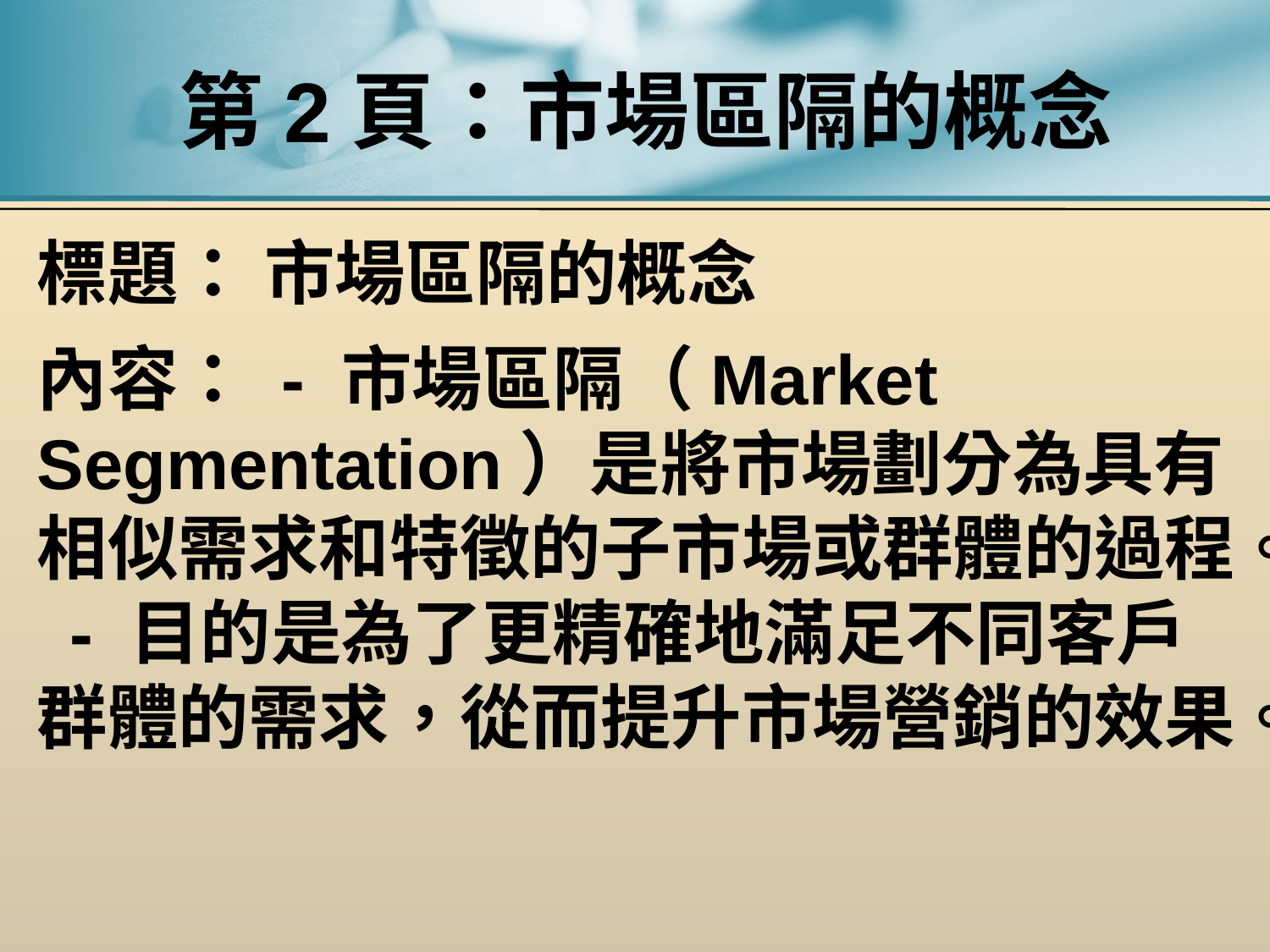

# 第2頁：市場區隔的概念
標題： 市場區隔的概念
內容： - 市場區隔（Market Segmentation）是將市場劃分為具有相似需求和特徵的子市場或群體的過程。 - 目的是為了更精確地滿足不同客戶群體的需求，從而提升市場營銷的效果。